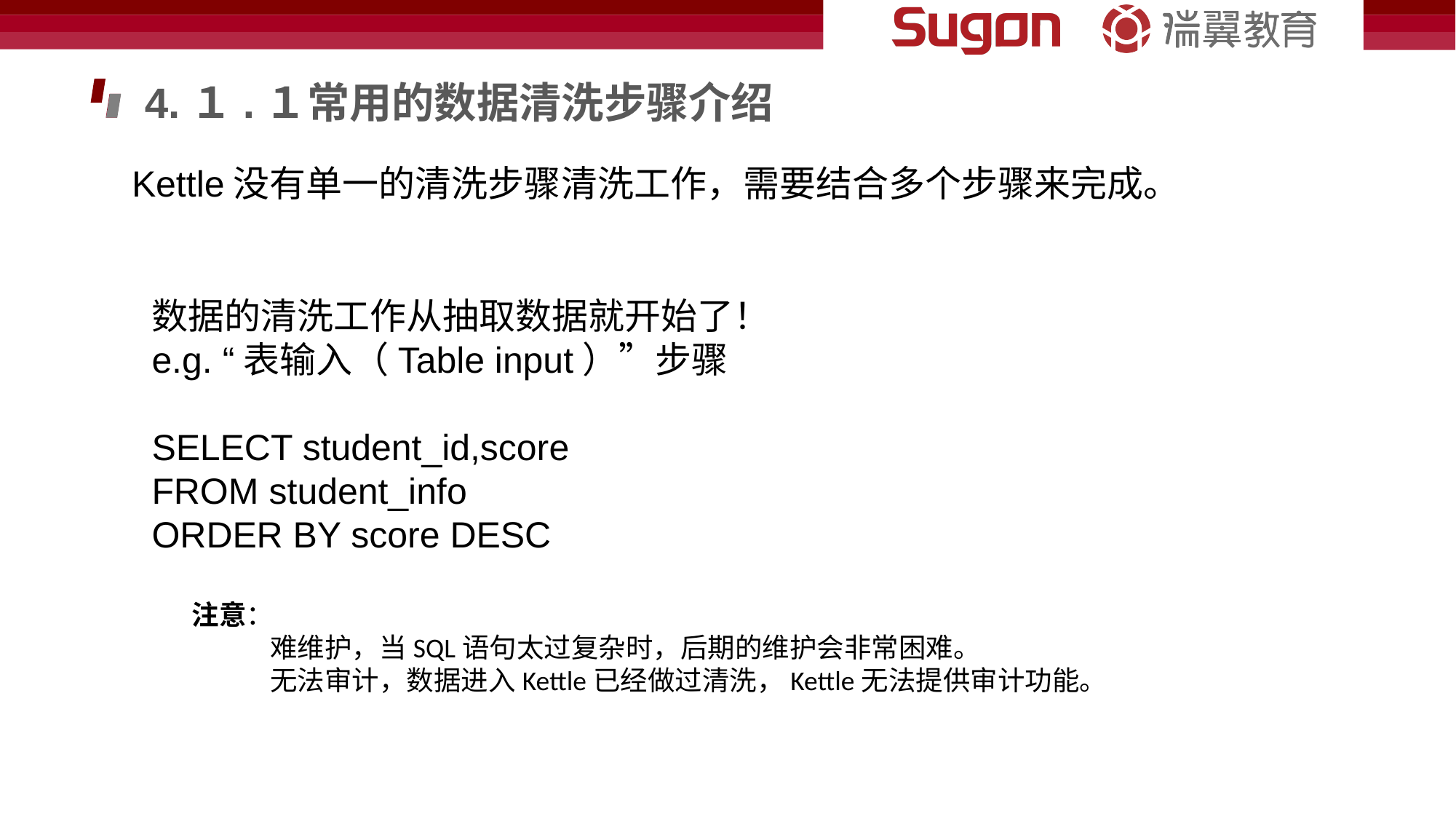

4.１.１常用的数据清洗步骤介绍

Kettle没有单一的清洗步骤清洗工作，需要结合多个步骤来完成。
数据的清洗工作从抽取数据就开始了！
e.g. “表输入（Table input）”步骤

SELECT student_id,scoreFROM student_infoORDER BY score DESC
注意：
	难维护，当SQL语句太过复杂时，后期的维护会非常困难。
	无法审计，数据进入Kettle已经做过清洗，Kettle无法提供审计功能。